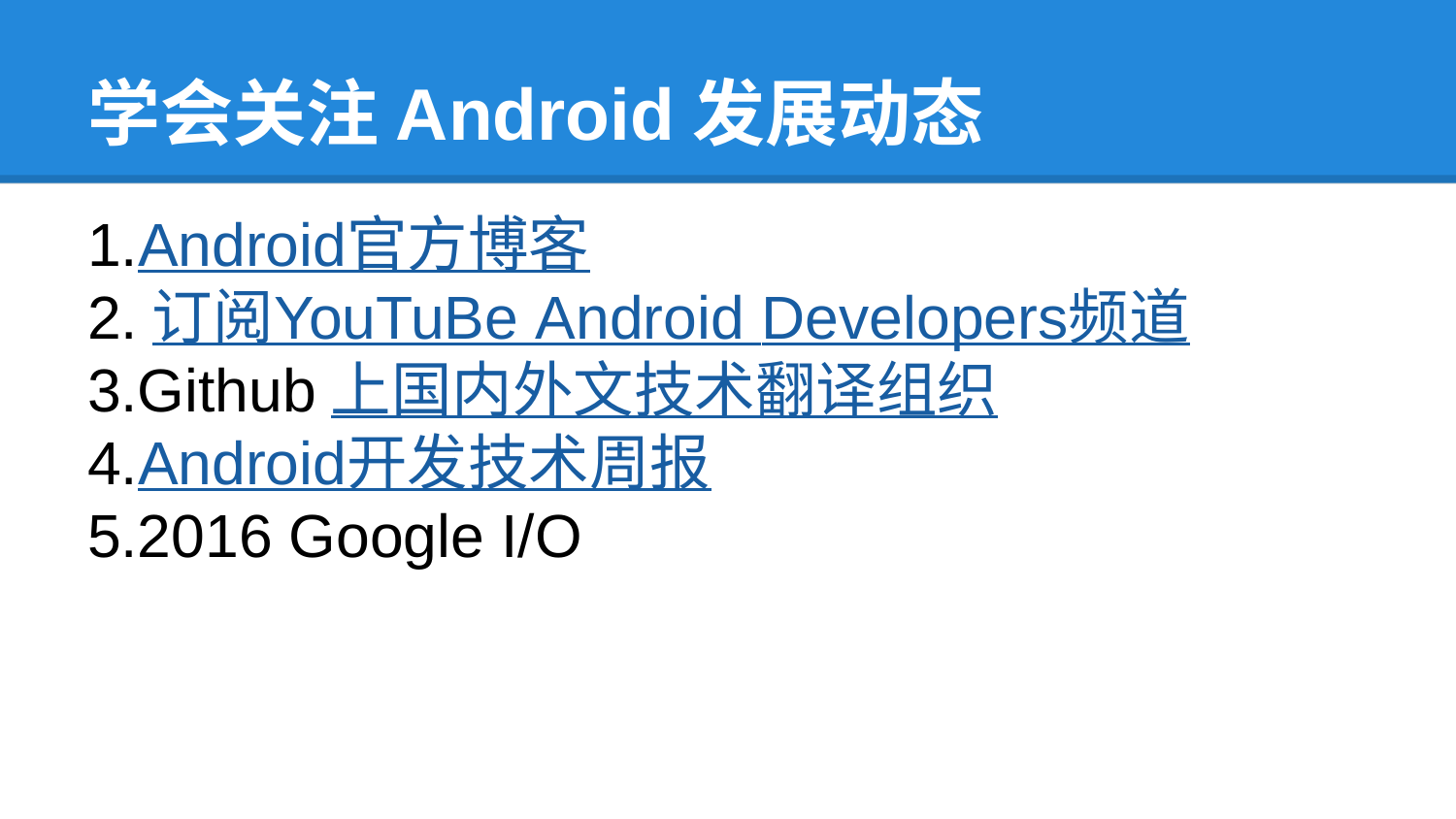

# 学会关注Android发展动态
1.Android官方博客
2.订阅YouTuBe Android Developers频道
3.Github上国内外文技术翻译组织
4.Android开发技术周报
5.2016 Google I/O